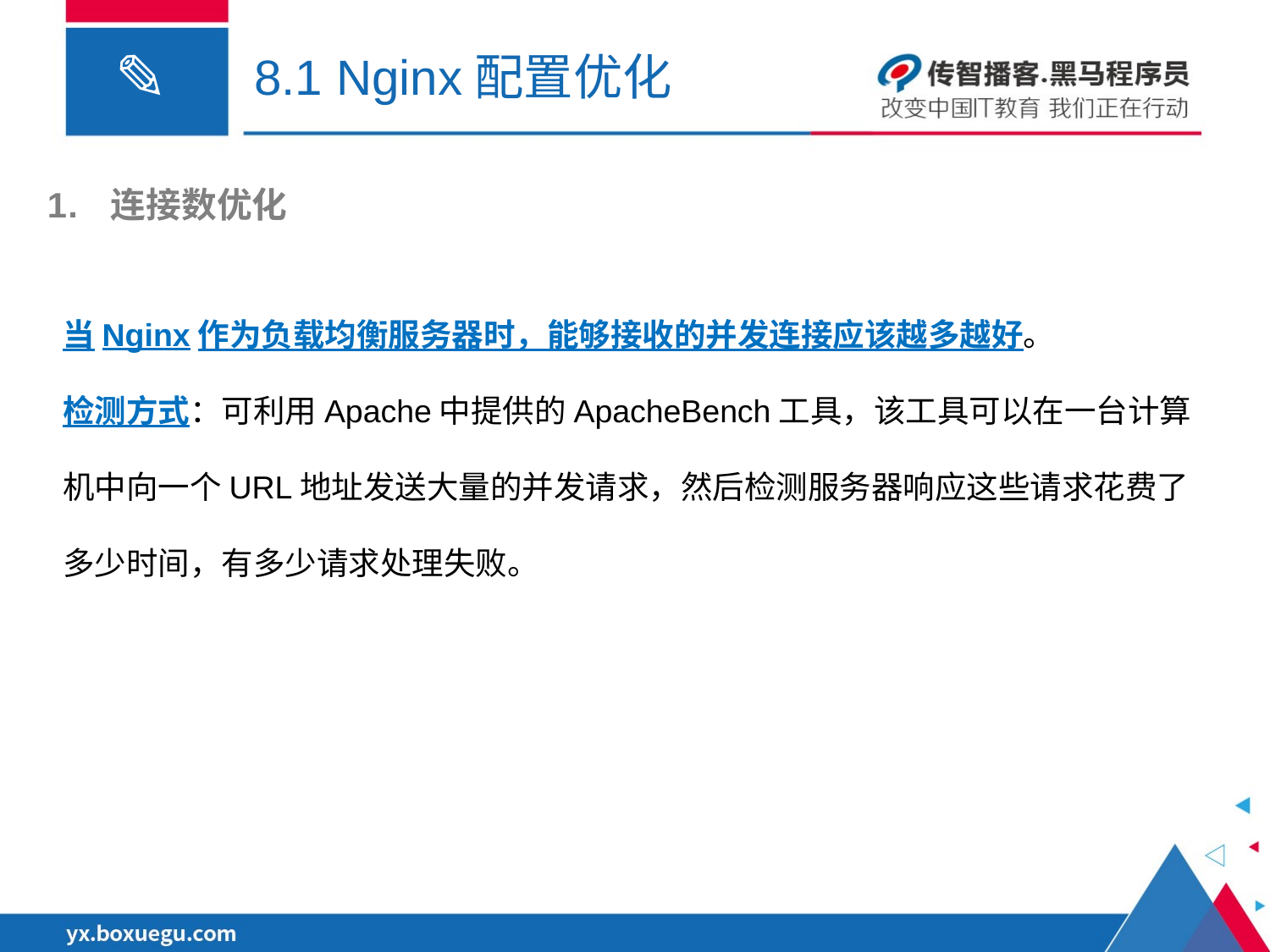

# 8.1 Nginx配置优化
连接数优化
当Nginx作为负载均衡服务器时，能够接收的并发连接应该越多越好。
检测方式：可利用Apache中提供的ApacheBench工具，该工具可以在一台计算机中向一个URL地址发送大量的并发请求，然后检测服务器响应这些请求花费了多少时间，有多少请求处理失败。